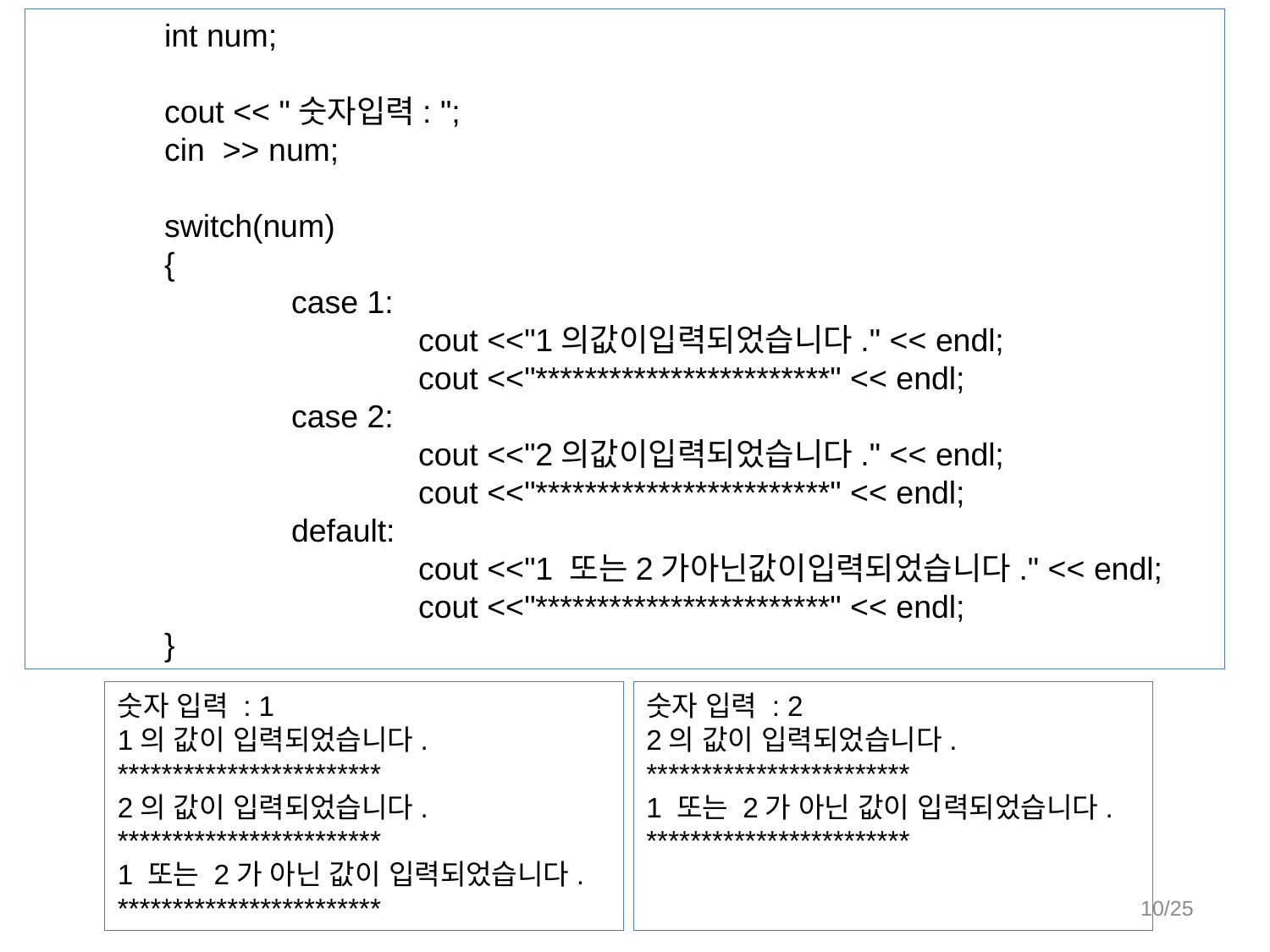

int num;

	cout << "숫자입력: ";
	cin  >> num;

	switch(num)
	{
		case 1:
			cout <<"1의값이입력되었습니다." << endl;
			cout <<"************************" << endl;
		case 2:
			cout <<"2의값이입력되었습니다." << endl;
			cout <<"************************" << endl;
		default:
			cout <<"1 또는2가아닌값이입력되었습니다." << endl;
			cout <<"************************" << endl;
	}
숫자 입력 : 1
1의 값이 입력되었습니다.
************************
2의 값이 입력되었습니다.
************************
1 또는 2가 아닌 값이 입력되었습니다.
************************
숫자 입력 : 2
2의 값이 입력되었습니다.
************************
1 또는 2가 아닌 값이 입력되었습니다.
************************

10/25